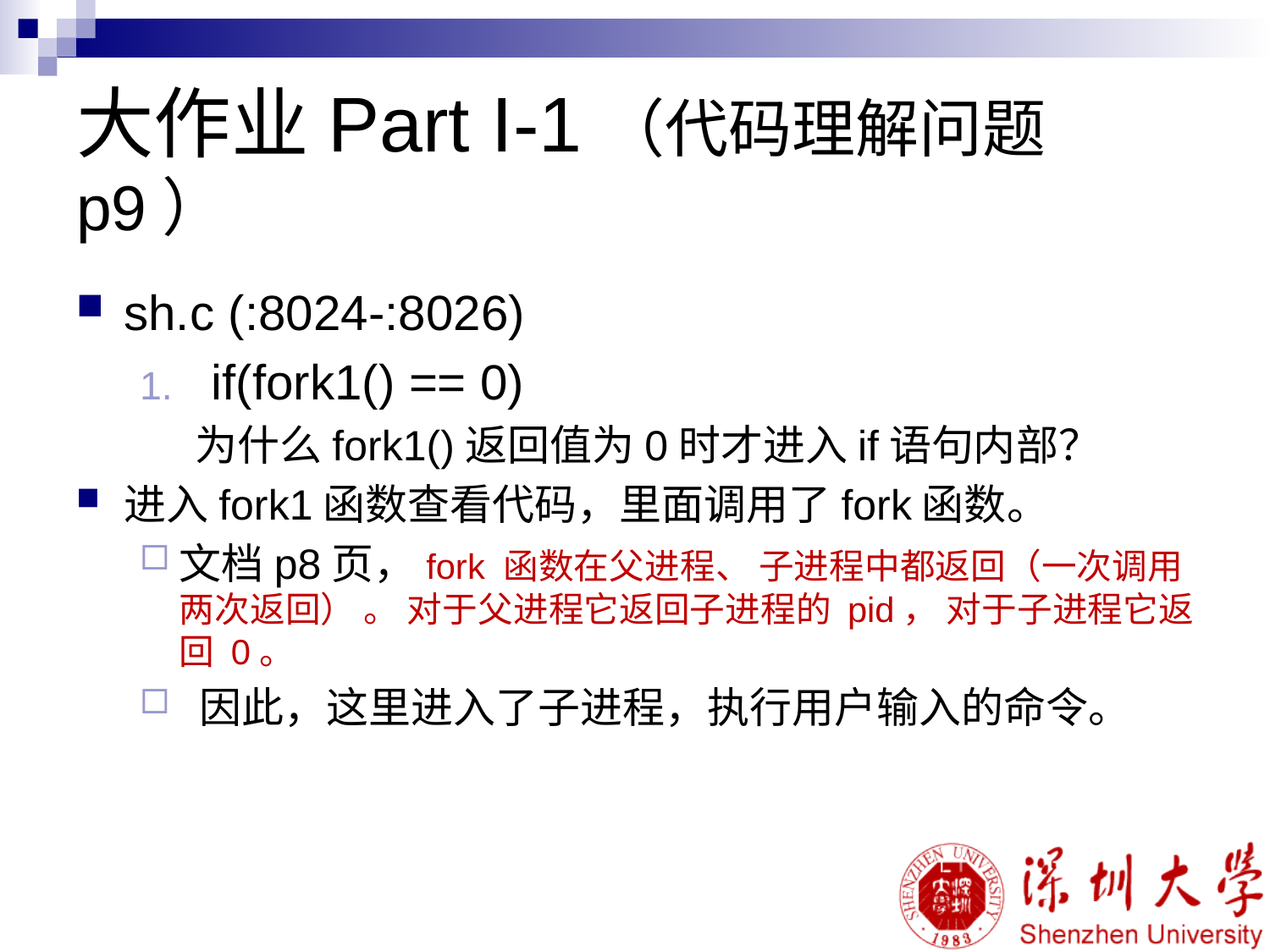

# 大作业Part I-1（代码理解问题 p9）
sh.c (:8024-:8026)
if(fork1() == 0)
为什么fork1()返回值为0时才进入if语句内部？
进入fork1函数查看代码，里面调用了fork函数。
文档p8页，fork 函数在父进程、 子进程中都返回（一次调用两次返回） 。 对于父进程它返回子进程的 pid， 对于子进程它返回 0。
 因此，这里进入了子进程，执行用户输入的命令。